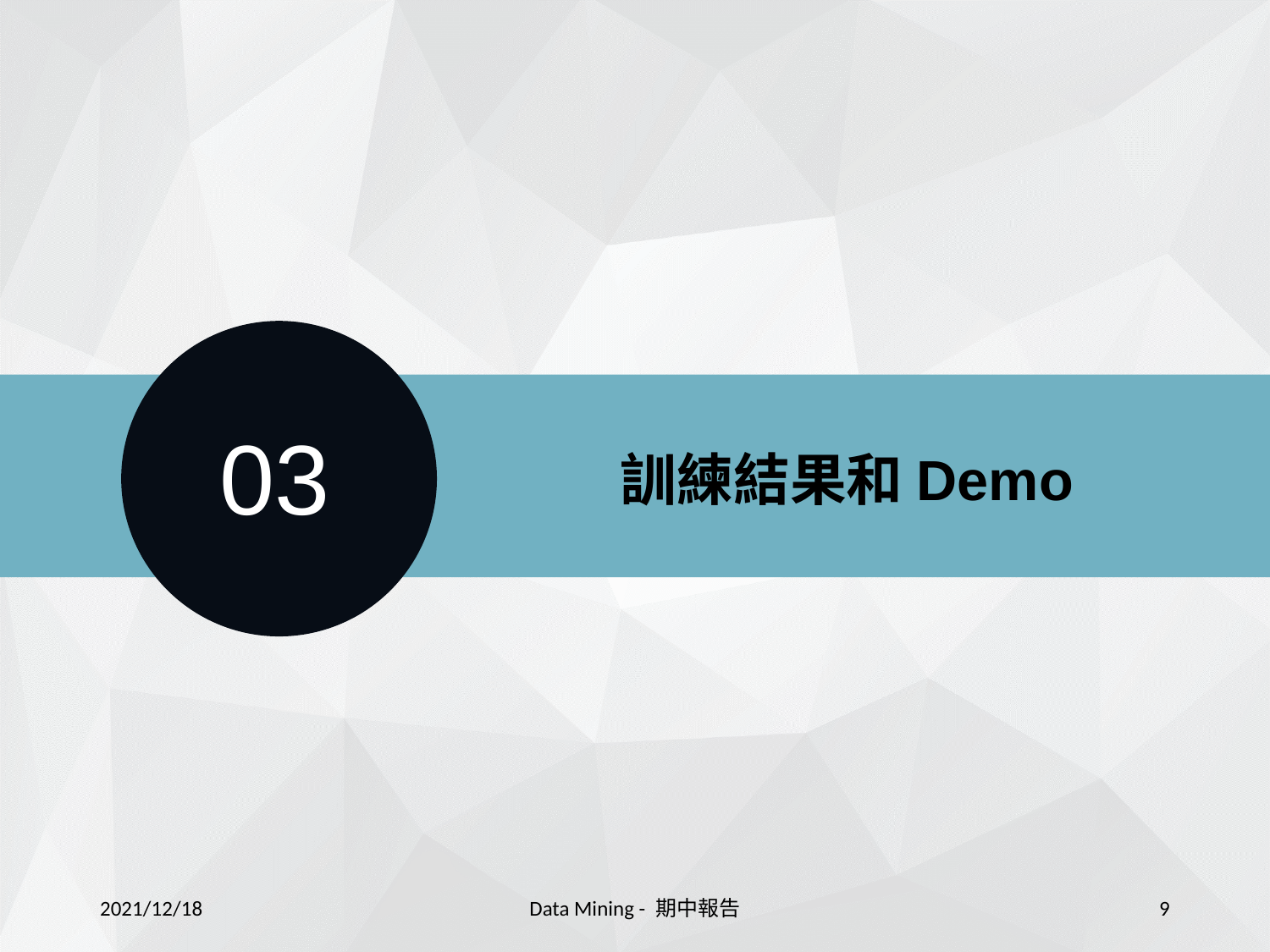

03
訓練結果和Demo
2021/12/18
Data Mining - 期中報告
9